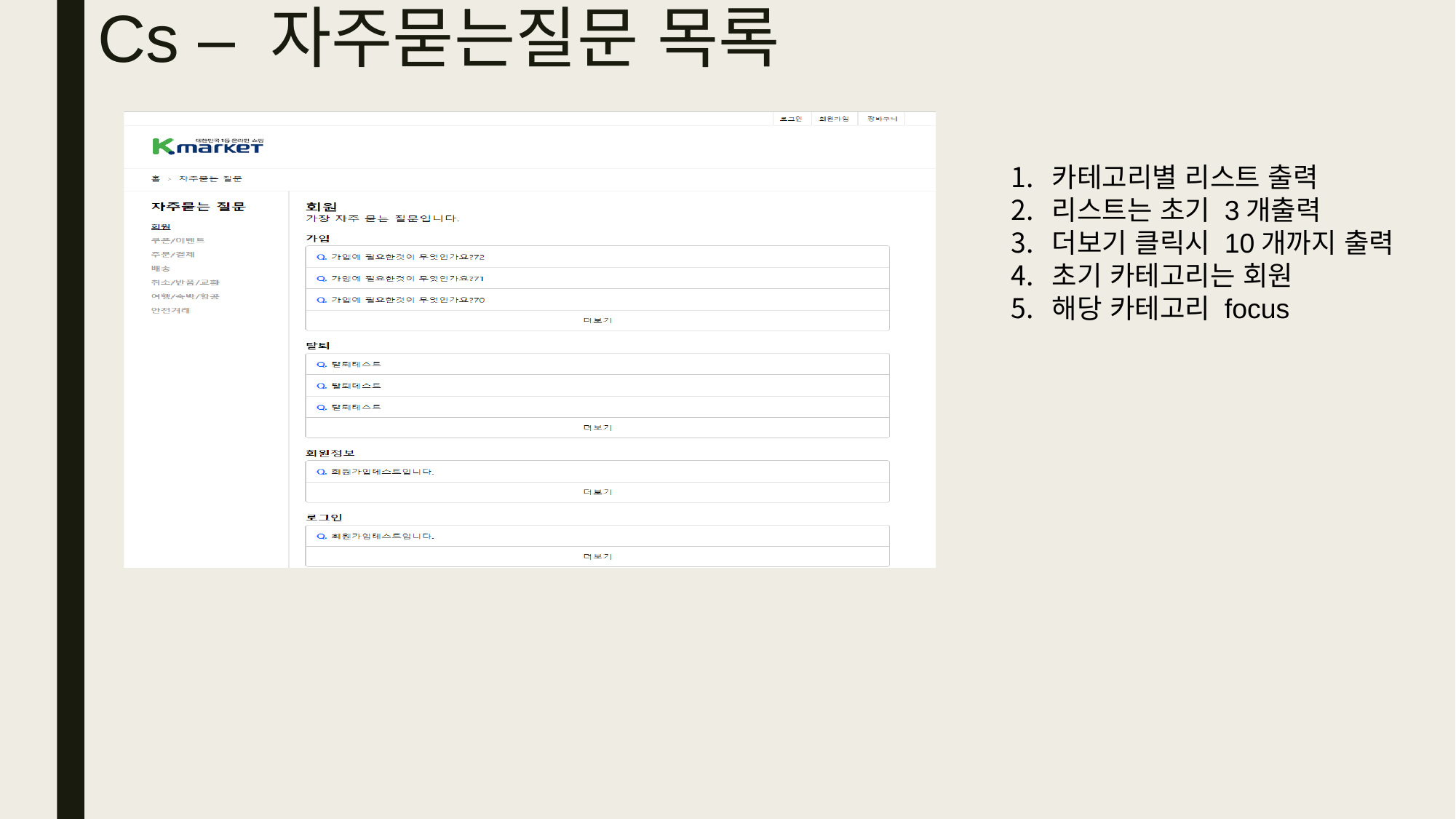

# Cs – 자주묻는질문 목록

카테고리별 리스트 출력
리스트는 초기 3개출력
더보기 클릭시 10개까지 출력
초기 카테고리는 회원
해당 카테고리 focus